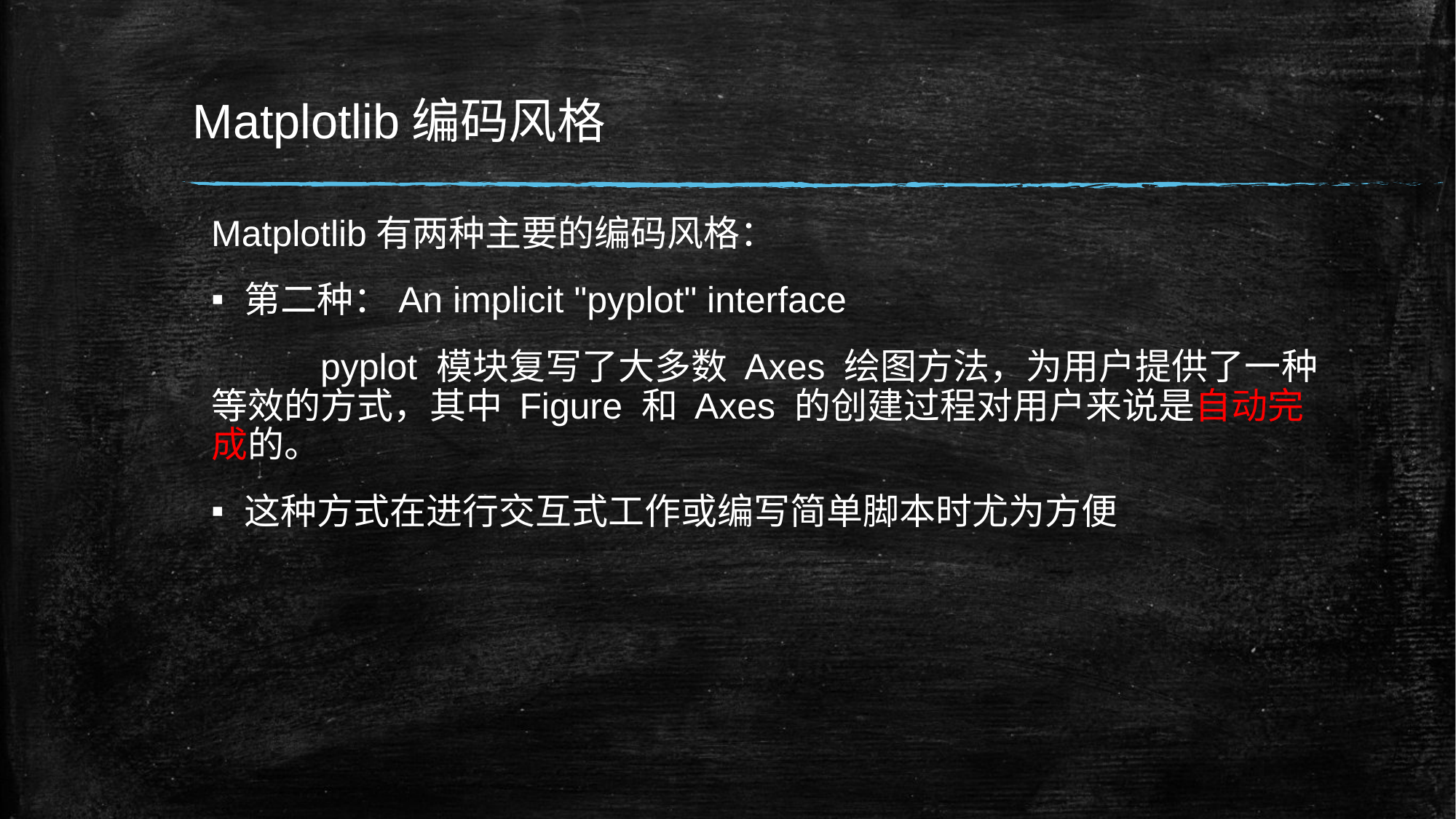

# Matplotlib编码风格
Matplotlib有两种主要的编码风格：
第二种：An implicit "pyplot" interface
	pyplot 模块复写了大多数 Axes 绘图方法，为用户提供了一种等效的方式，其中 Figure 和 Axes 的创建过程对用户来说是自动完成的。
这种方式在进行交互式工作或编写简单脚本时尤为方便